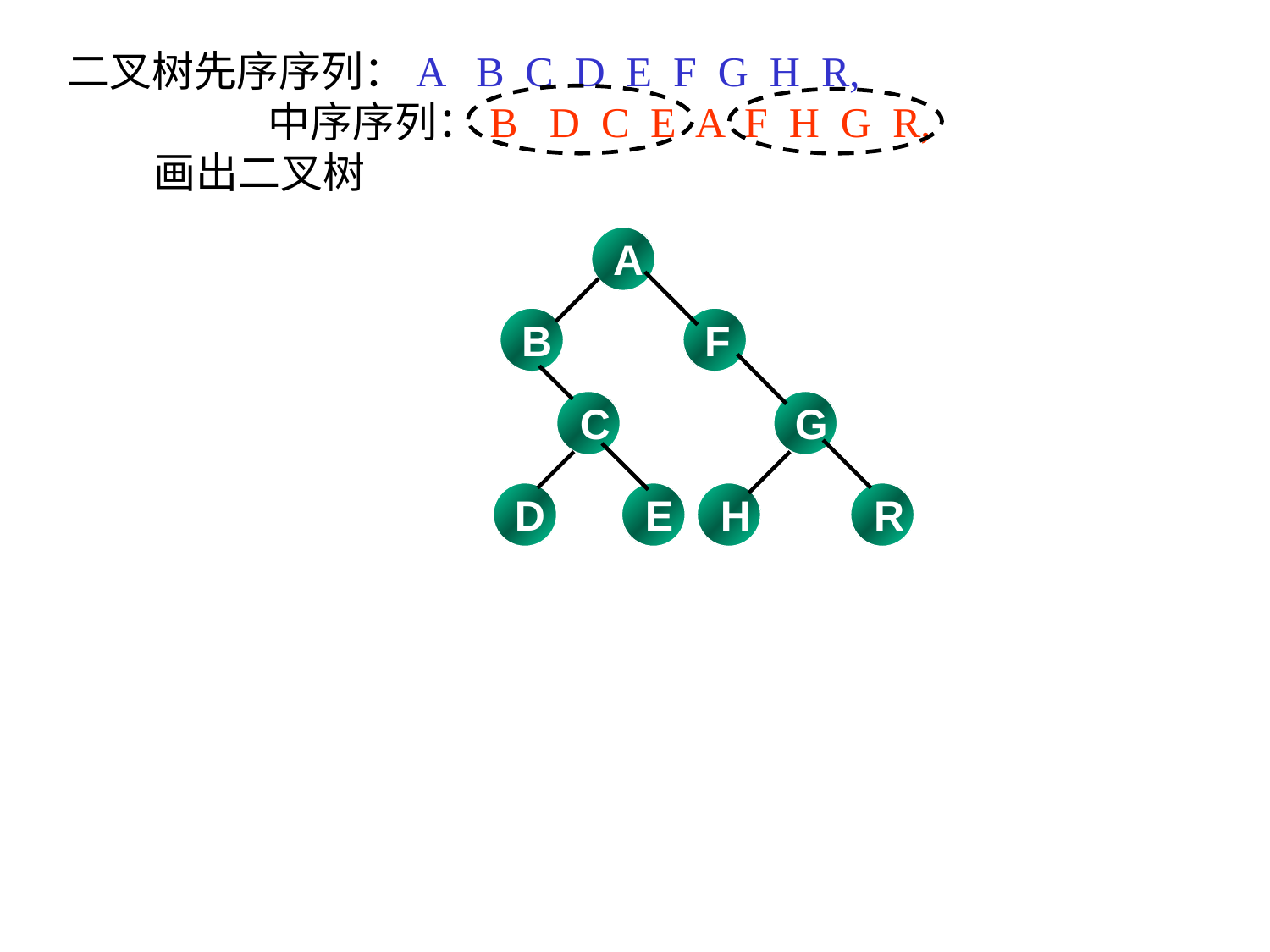

二叉树先序序列：A   B  C  D  E  F  G  H  R,
                    中序序列：B   D  C  E  A  F  H  G  R,
        画出二叉树

A

F

B

G

C

R

E

D

H